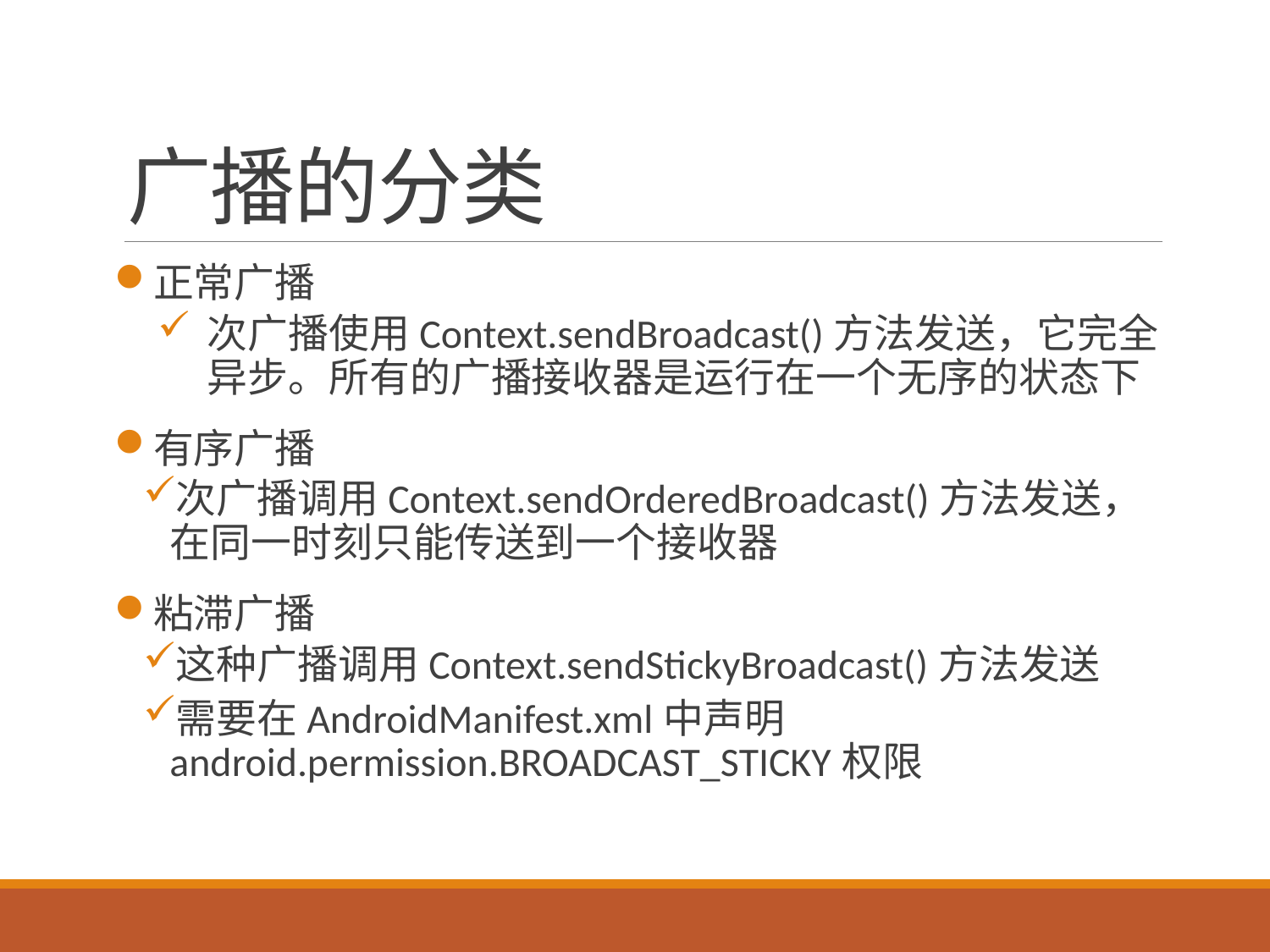

# 广播的分类
正常广播
次广播使用Context.sendBroadcast()方法发送，它完全异步。所有的广播接收器是运行在一个无序的状态下
有序广播
次广播调用Context.sendOrderedBroadcast()方法发送，在同一时刻只能传送到一个接收器
粘滞广播
这种广播调用Context.sendStickyBroadcast()方法发送
需要在AndroidManifest.xml中声明android.permission.BROADCAST_STICKY权限